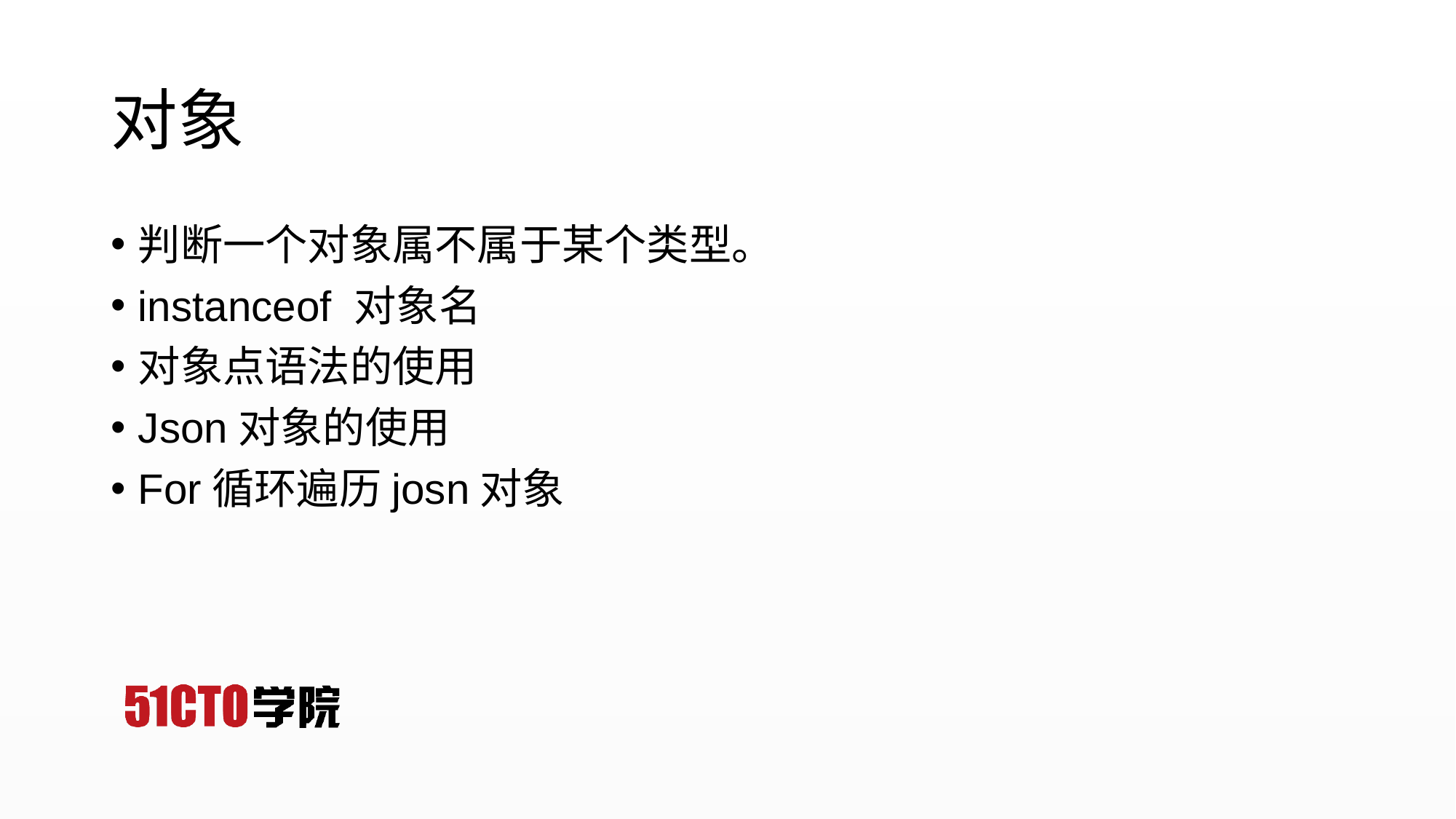

# 对象
判断一个对象属不属于某个类型。
instanceof 对象名
对象点语法的使用
Json对象的使用
For循环遍历josn对象